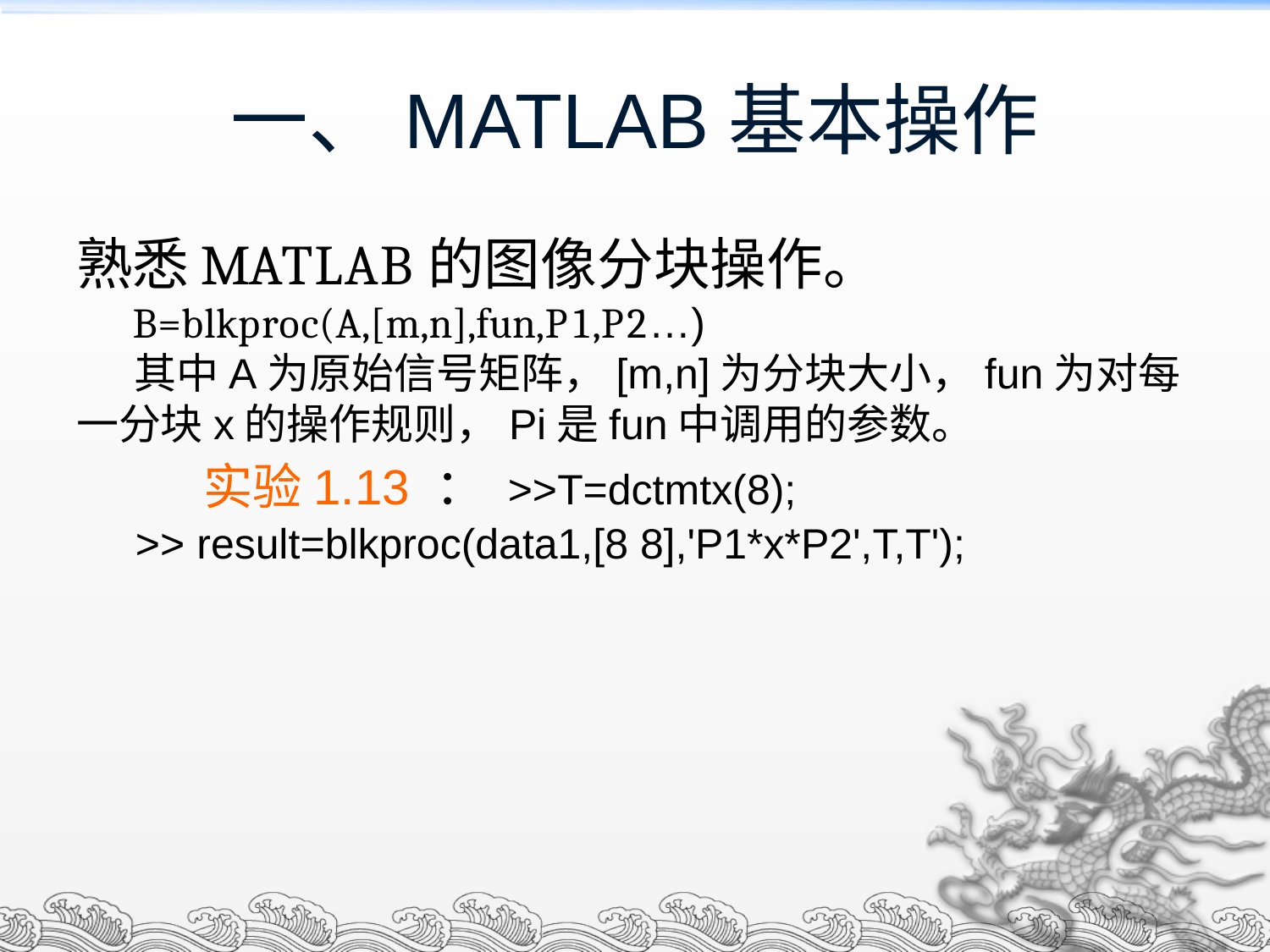

熟悉MATLAB的图像分块操作。
      B=blkproc(A,[m,n],fun,P1,P2…)
     其中A为原始信号矩阵，[m,n]为分块大小，fun为对每一分块x的操作规则，Pi是fun中调用的参数。
	实验1.13 ： >>T=dctmtx(8);
     >> result=blkproc(data1,[8 8],'P1*x*P2',T,T');

一、MATLAB基本操作